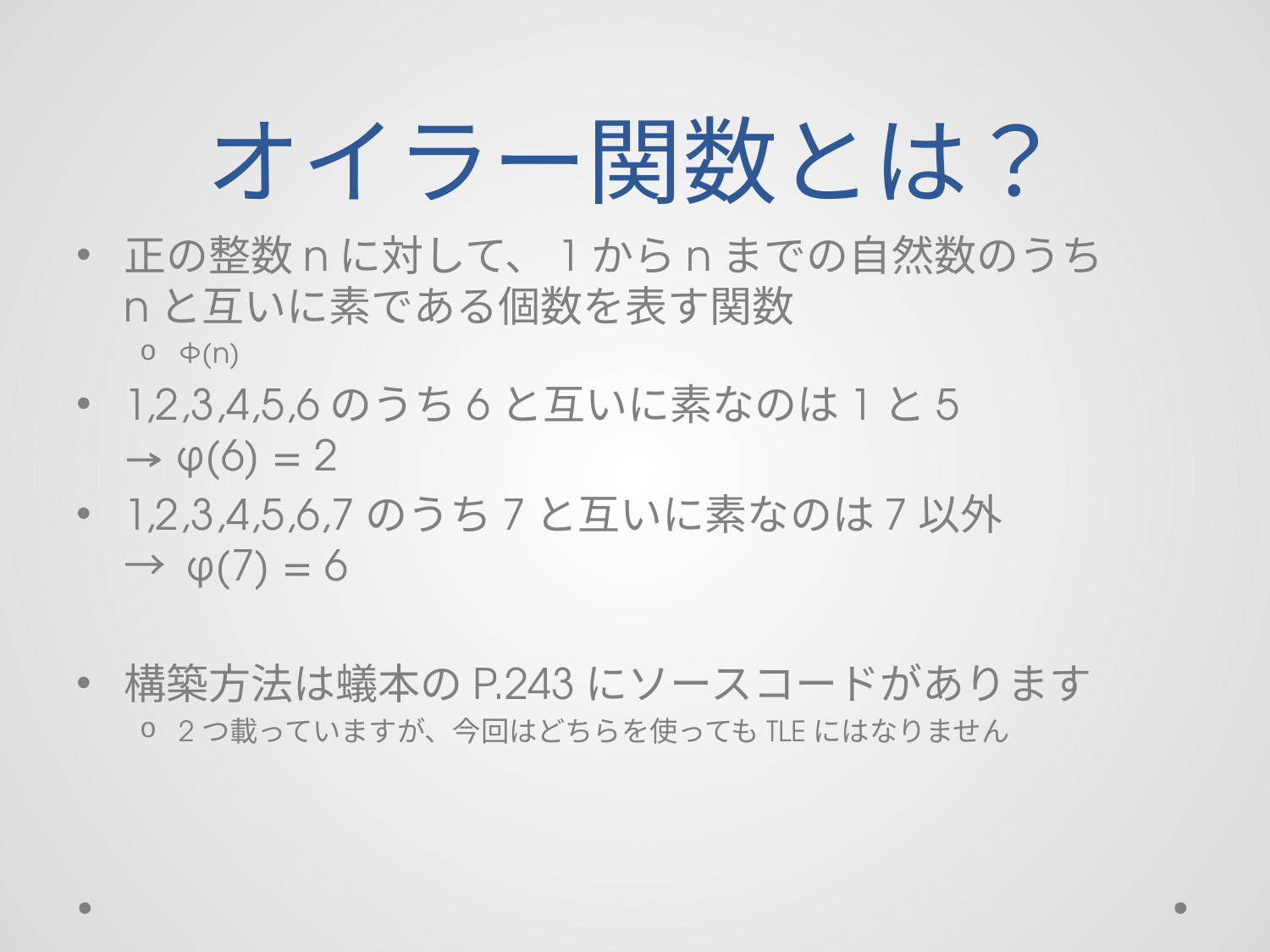

# オイラー関数とは？
正の整数nに対して、1からnまでの自然数のうち
nと互いに素である個数を表す関数
Φ(n)
1,2,3,4,5,6のうち6と互いに素なのは1と5
→ φ(6) = 2
1,2,3,4,5,6,7のうち7と互いに素なのは7以外
→ φ(7) = 6

構築方法は蟻本のP.243にソースコードがあります
2つ載っていますが、今回はどちらを使ってもTLEにはなりません